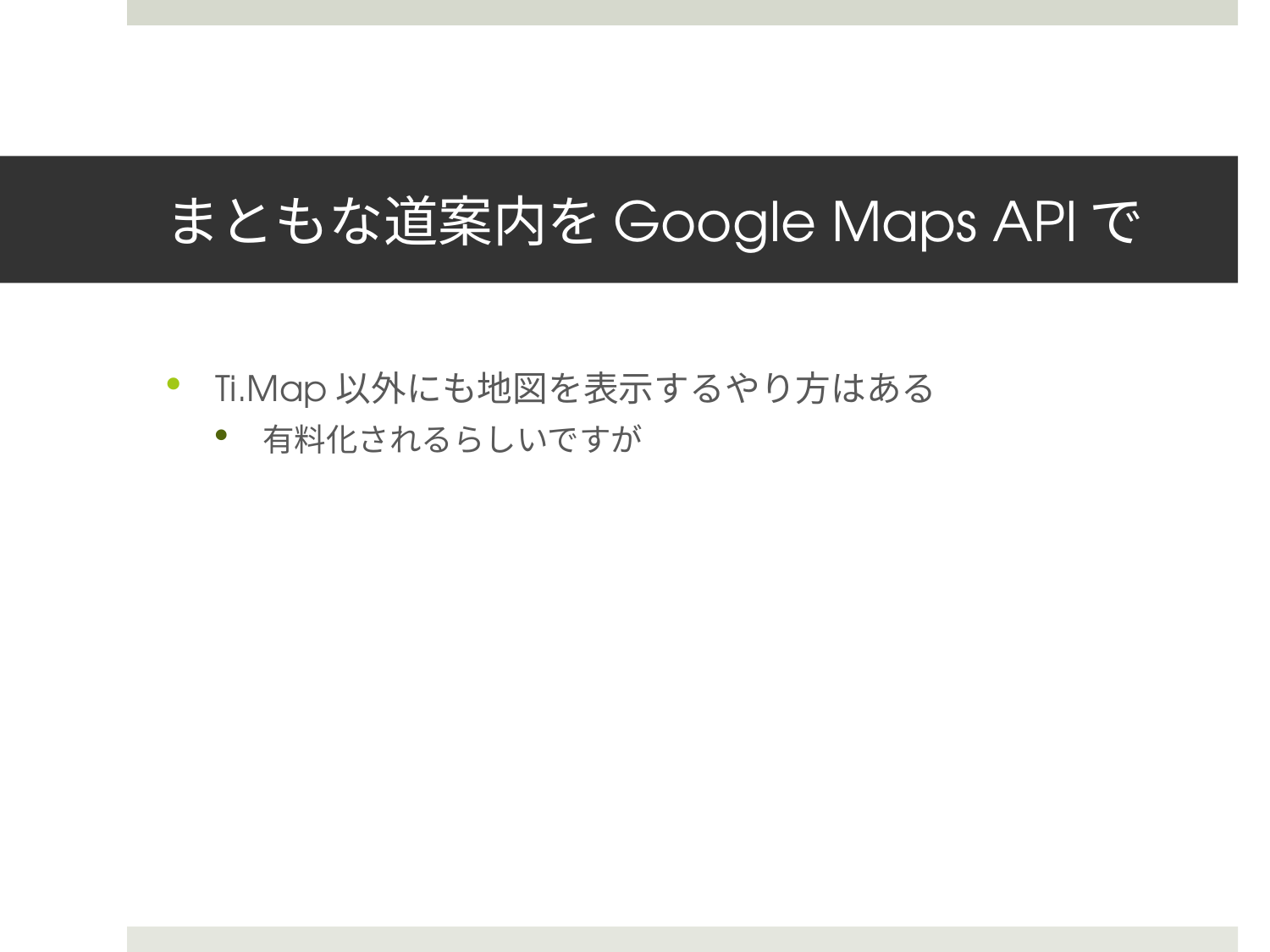

# まともな道案内をGoogle Maps APIで
Ti.Map以外にも地図を表示するやり方はある
有料化されるらしいですが